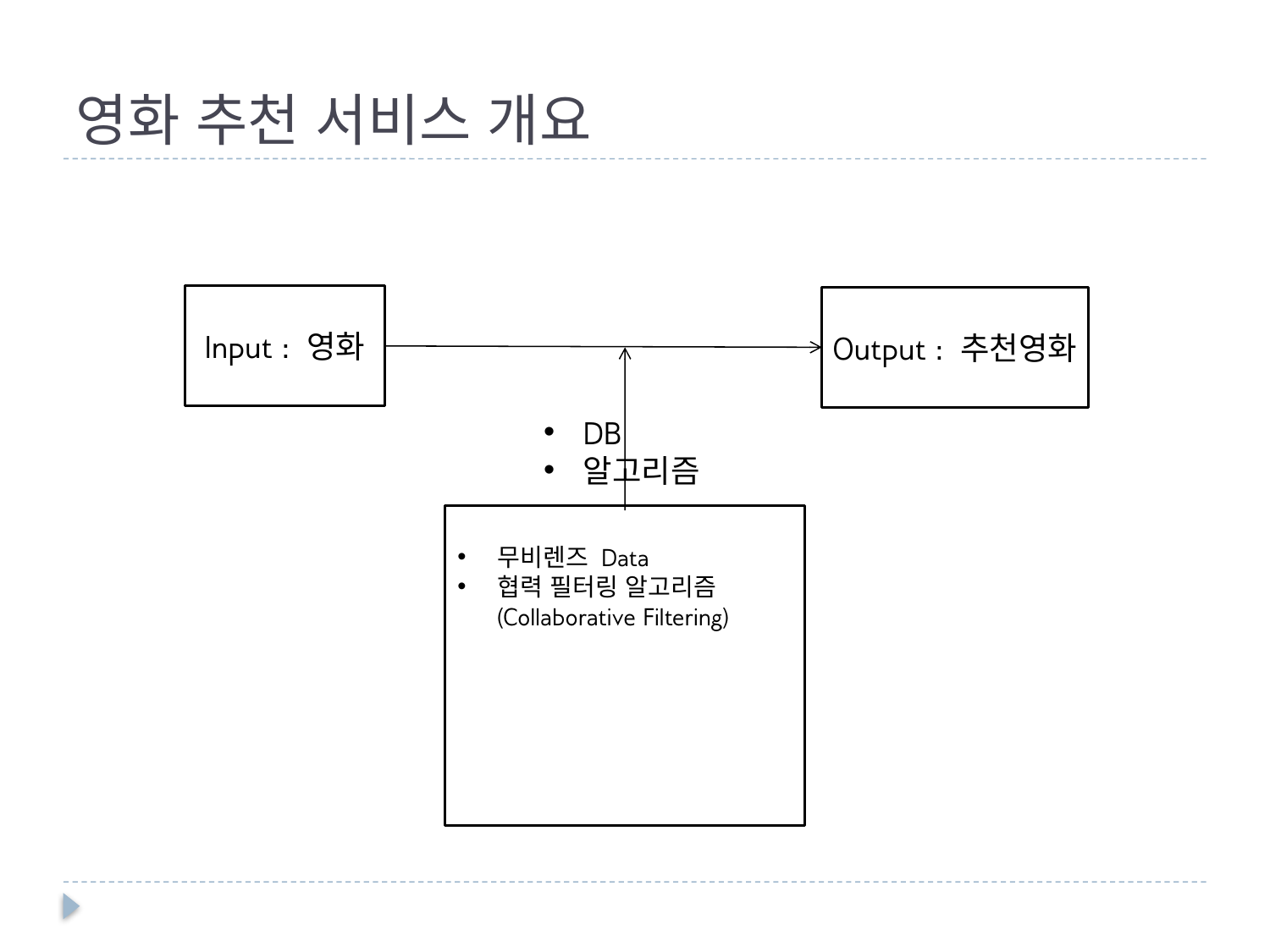

# 영화 추천 서비스 개요

Input : 영화
Output : 추천영화
DB
알고리즘

무비렌즈 Data
협력 필터링 알고리즘(Collaborative Filtering)